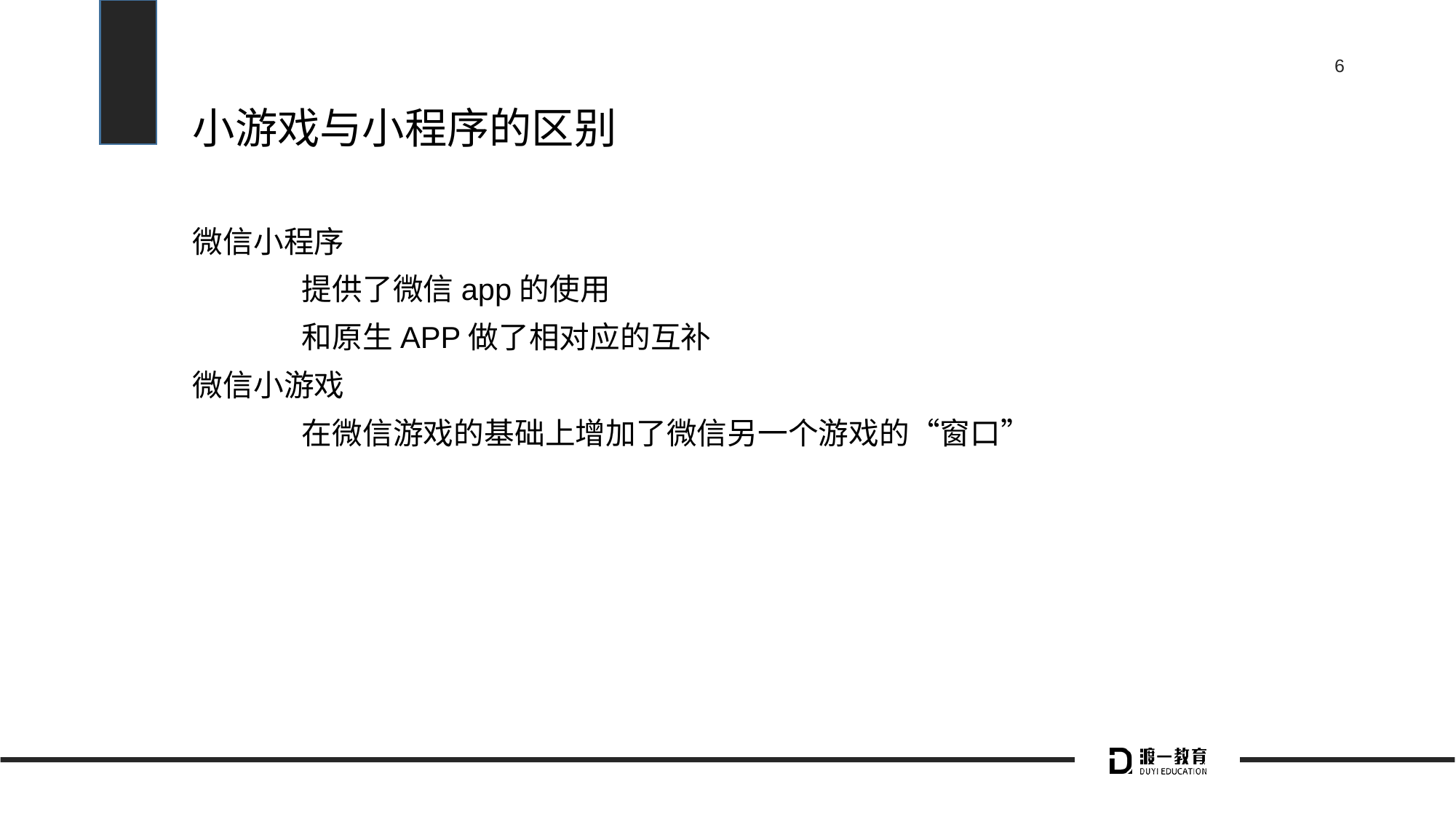

# 小游戏与小程序的区别
微信小程序
	提供了微信app的使用
	和原生APP做了相对应的互补
微信小游戏
	在微信游戏的基础上增加了微信另一个游戏的“窗口”